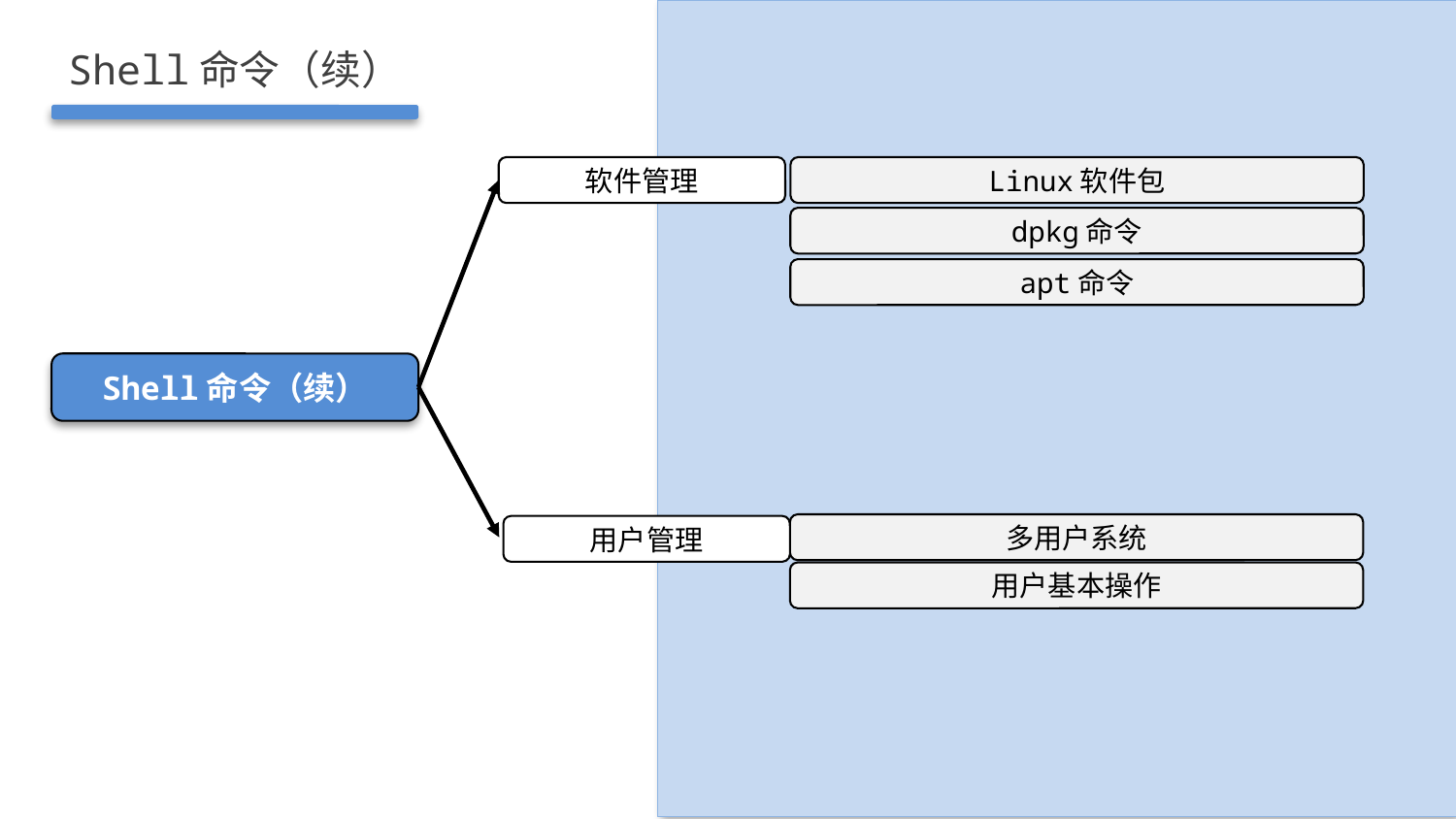

Shell命令（续）
软件管理
Linux软件包
dpkg命令
apt命令
Shell命令（续）
多用户系统
用户管理
用户基本操作